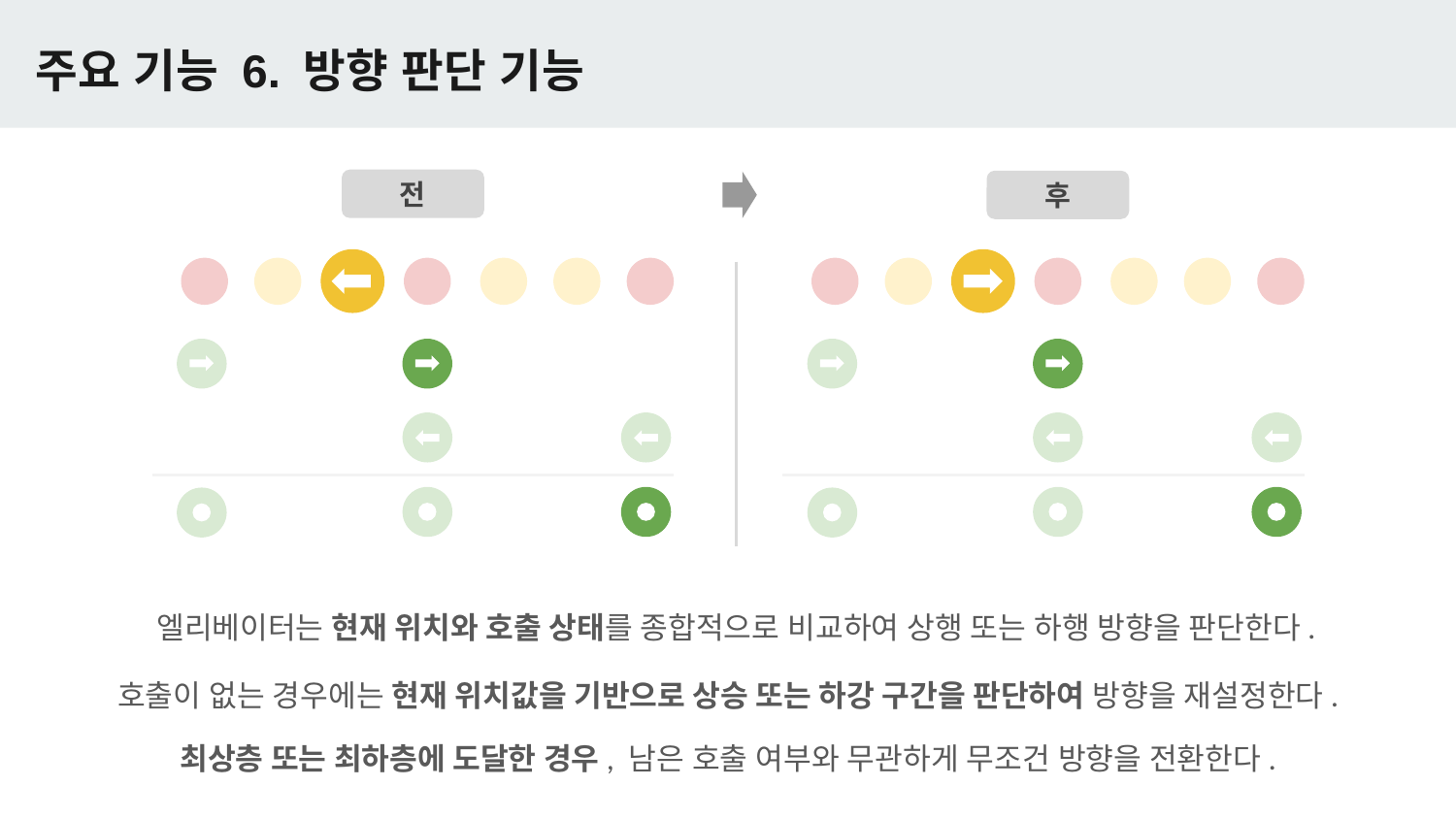

# 주요 기능 6. 방향 판단 기능
전
후

엘리베이터는 현재 위치와 호출 상태를 종합적으로 비교하여 상행 또는 하행 방향을 판단한다.
호출이 없는 경우에는 현재 위치값을 기반으로 상승 또는 하강 구간을 판단하여 방향을 재설정한다.
최상층 또는 최하층에 도달한 경우, 남은 호출 여부와 무관하게 무조건 방향을 전환한다.